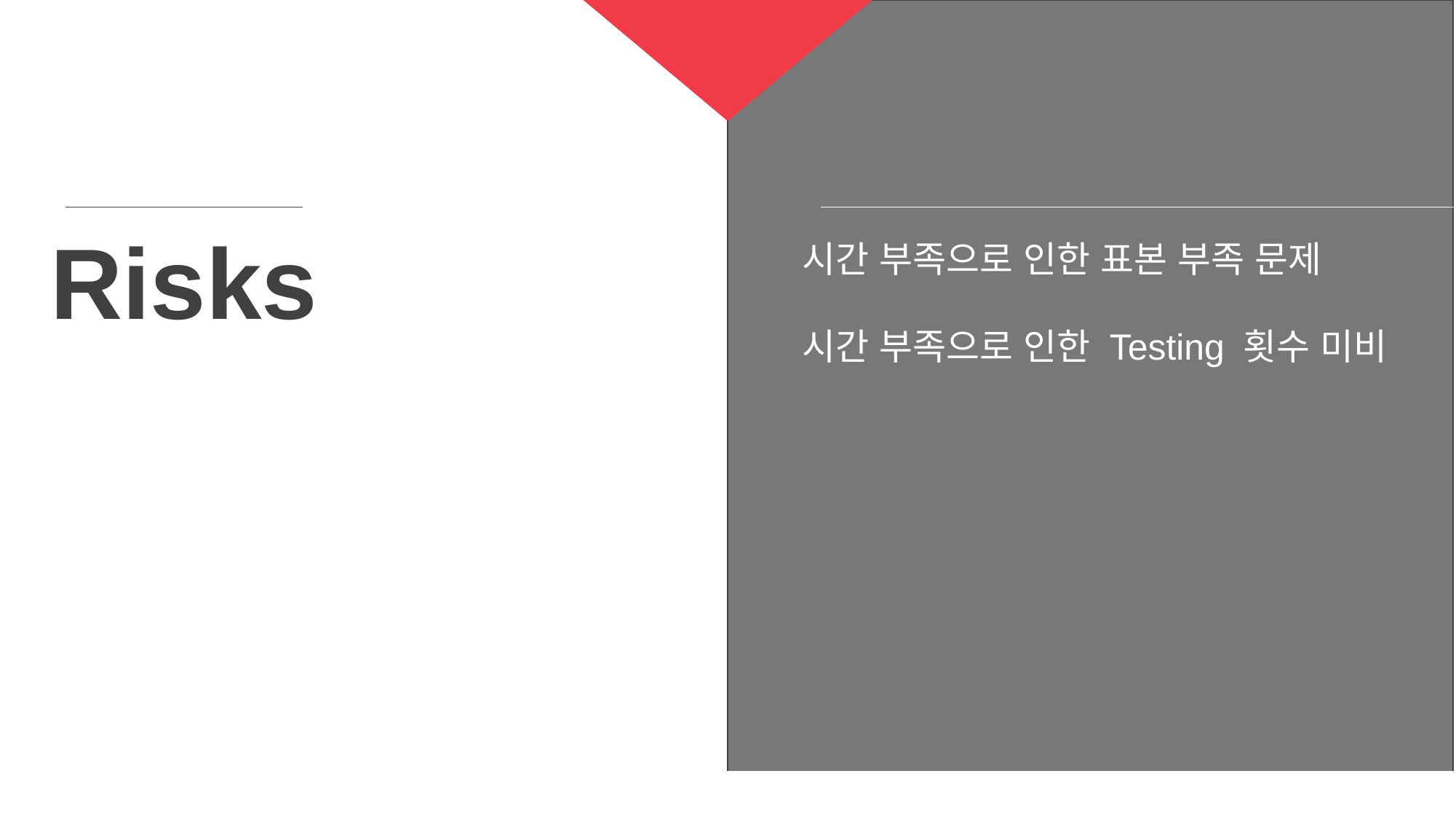

Risks
시간 부족으로 인한 표본 부족 문제

시간 부족으로 인한 Testing 횟수 미비